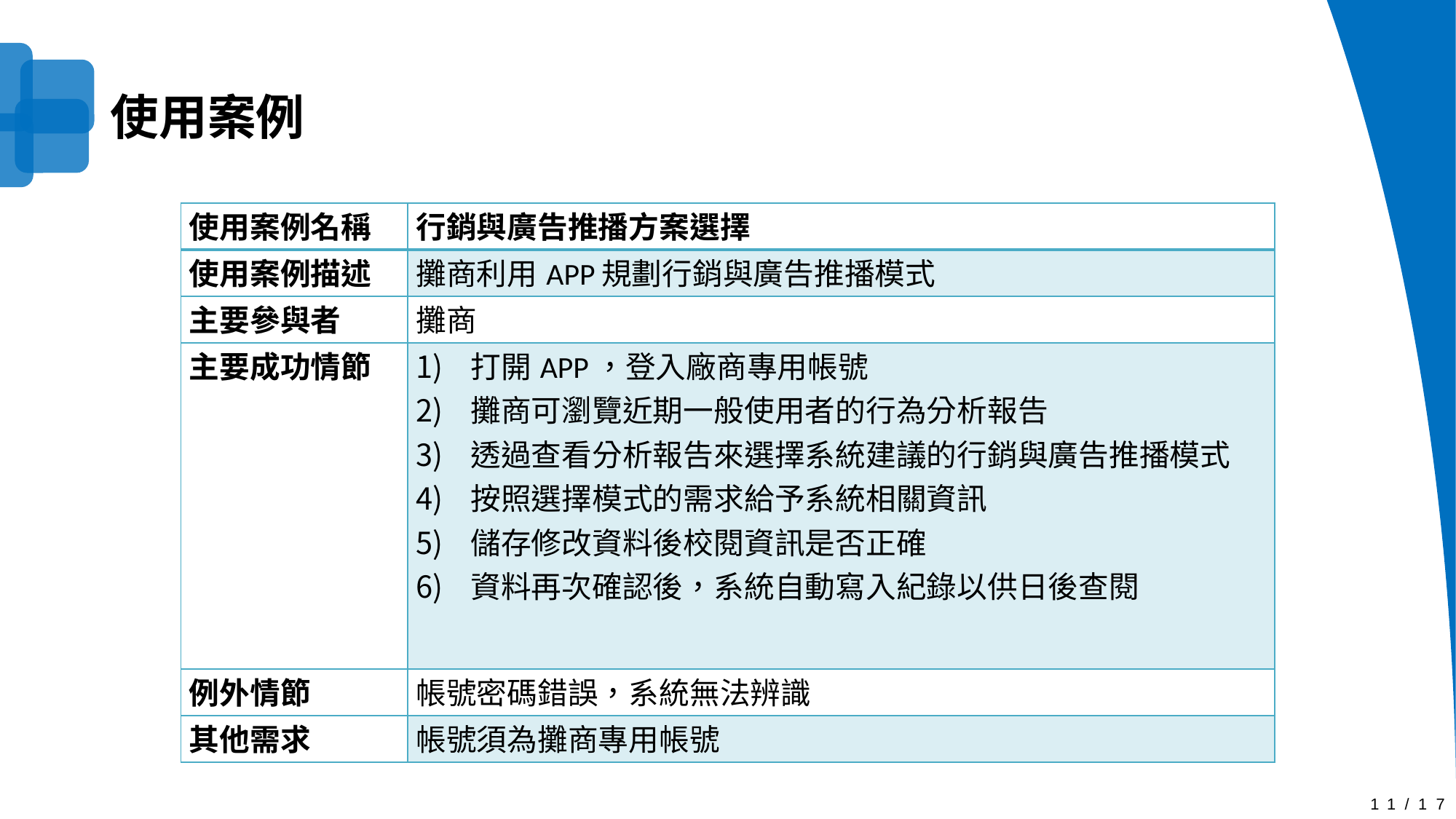

使用案例
| 使用案例名稱 | 行銷與廣告推播方案選擇 |
| --- | --- |
| 使用案例描述 | 攤商利用APP規劃行銷與廣告推播模式 |
| 主要參與者 | 攤商 |
| 主要成功情節 | 打開APP，登入廠商專用帳號 攤商可瀏覽近期一般使用者的行為分析報告 透過查看分析報告來選擇系統建議的行銷與廣告推播模式 按照選擇模式的需求給予系統相關資訊 儲存修改資料後校閱資訊是否正確 資料再次確認後，系統自動寫入紀錄以供日後查閱 |
| 例外情節 | 帳號密碼錯誤，系統無法辨識 |
| 其他需求 | 帳號須為攤商專用帳號 |
11/17